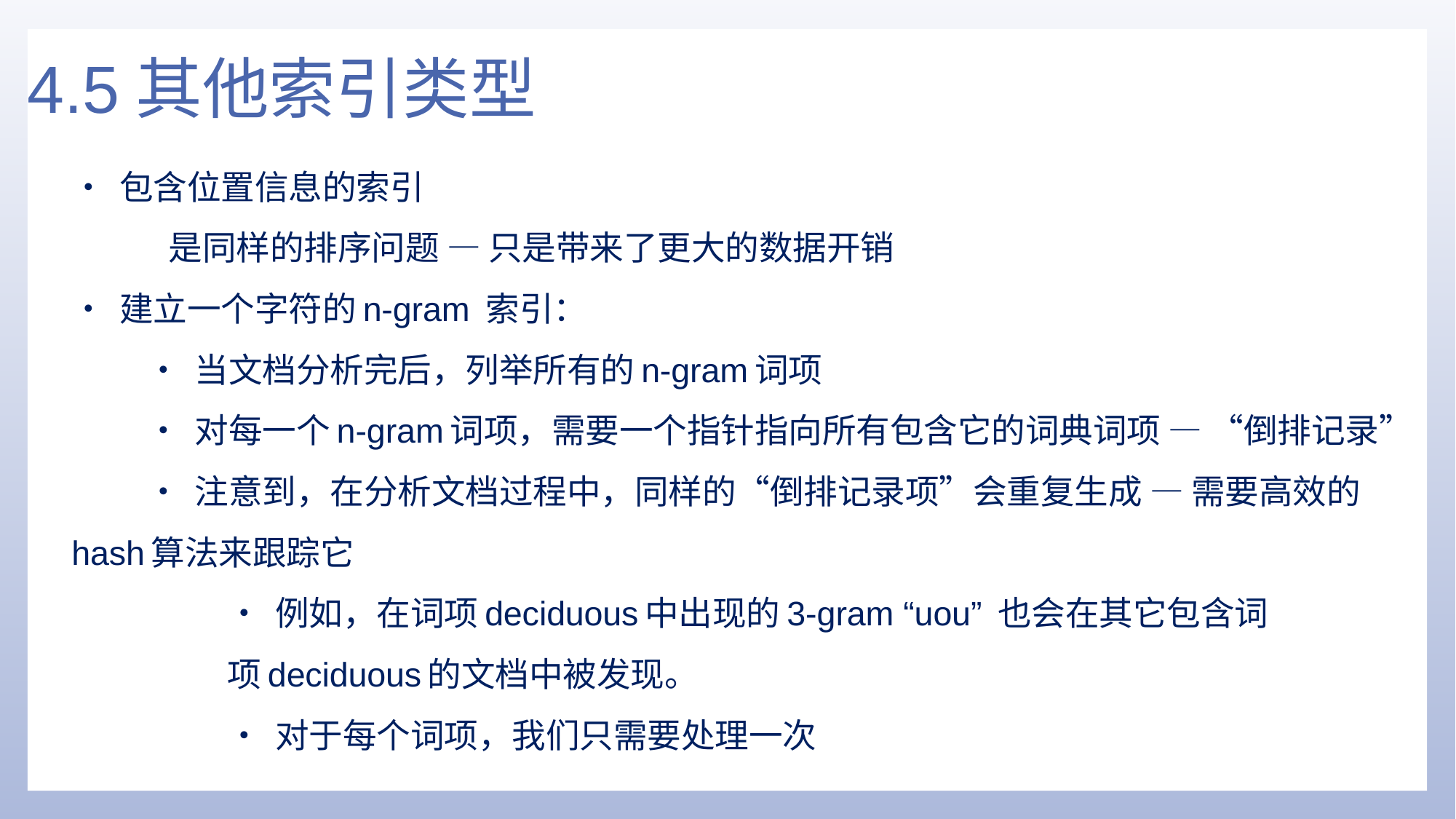

# 4.5其他索引类型
• 包含位置信息的索引
  是同样的排序问题 — 只是带来了更大的数据开销
• 建立一个字符的n-gram 索引：
• 当文档分析完后，列举所有的n-gram词项
• 对每一个n-gram词项，需要一个指针指向所有包含它的词典词项 — “倒排记录”
• 注意到，在分析文档过程中，同样的“倒排记录项”会重复生成 — 需要高效的hash算法来跟踪它
• 例如，在词项deciduous中出现的3-gram “uou” 也会在其它包含词
项deciduous的文档中被发现。
• 对于每个词项，我们只需要处理一次